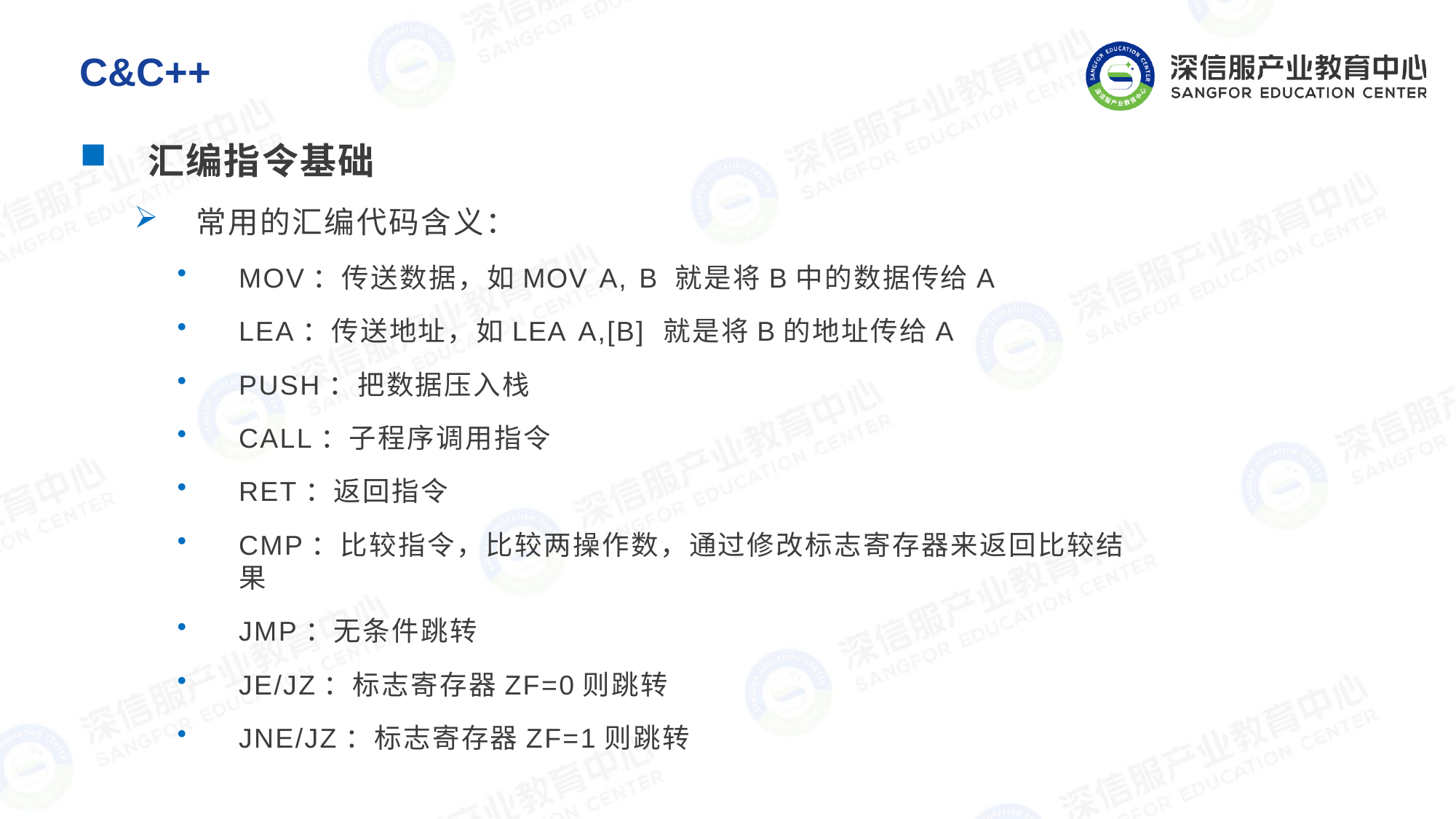

# C&C++
汇编指令基础
常用的汇编代码含义：
MOV：传送数据，如MOV A, B 就是将B中的数据传给A
LEA：传送地址，如LEA A,[B] 就是将B的地址传给A
PUSH：把数据压入栈
CALL：子程序调用指令
RET：返回指令
CMP：比较指令，比较两操作数，通过修改标志寄存器来返回比较结果
JMP：无条件跳转
JE/JZ：标志寄存器ZF=0则跳转
JNE/JZ：标志寄存器ZF=1则跳转